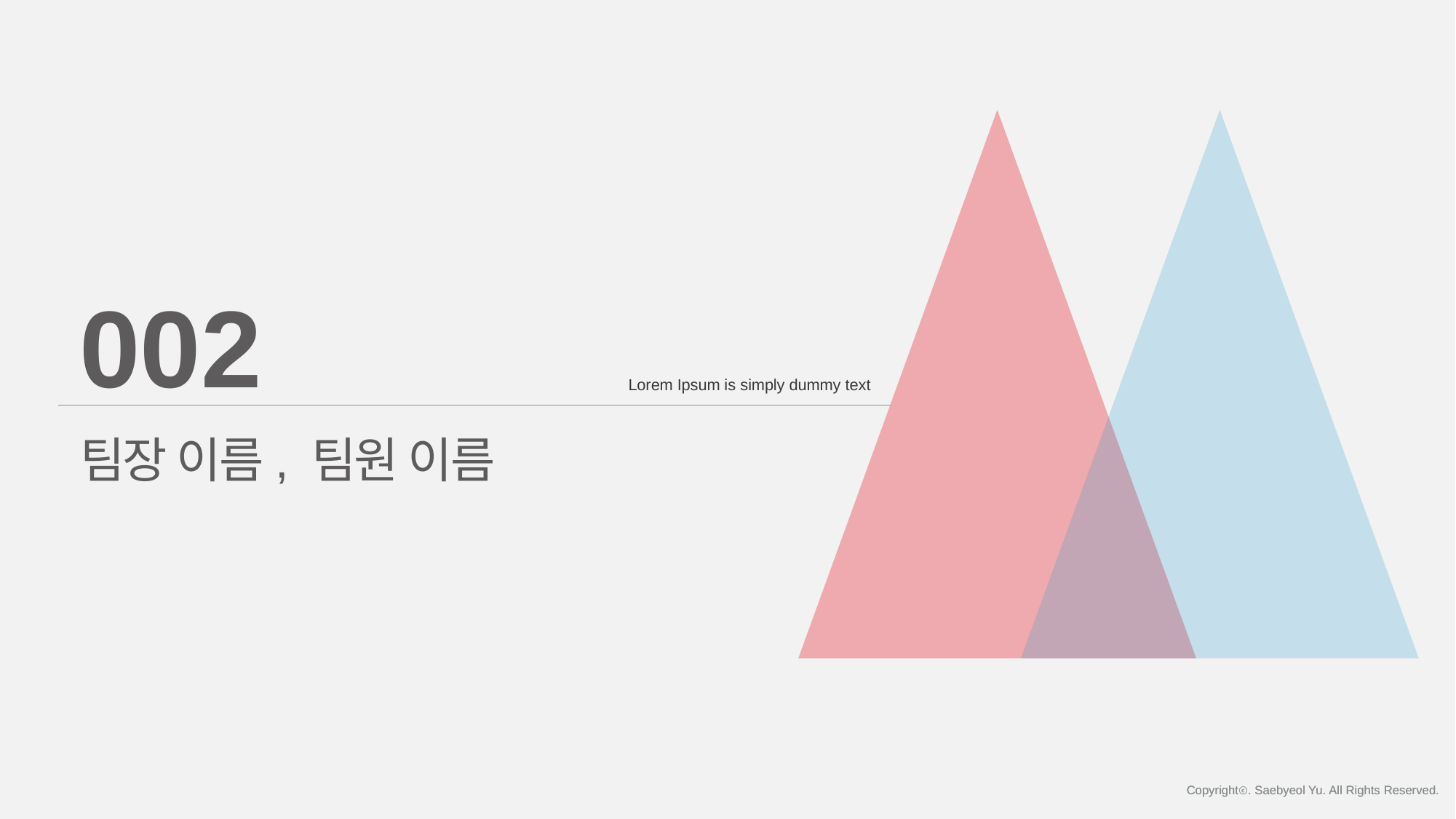

002
Lorem Ipsum is simply dummy text
팀장 이름, 팀원 이름
Copyrightⓒ. Saebyeol Yu. All Rights Reserved.